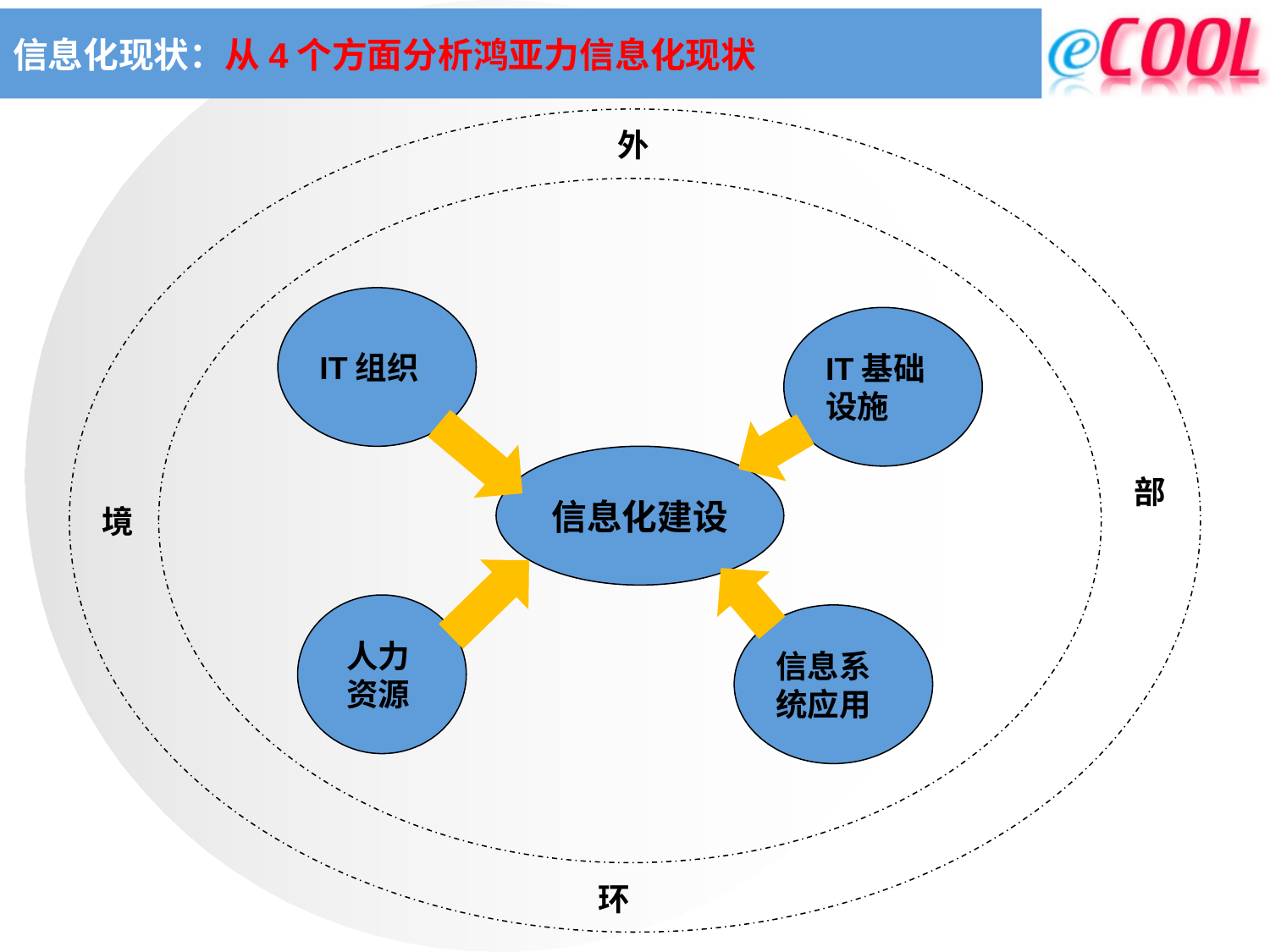

# 信息化现状：从4个方面分析鸿亚力信息化现状

外

IT组织
IT基础设施

信息化建设
部
境

人力资源
信息系统应用
环